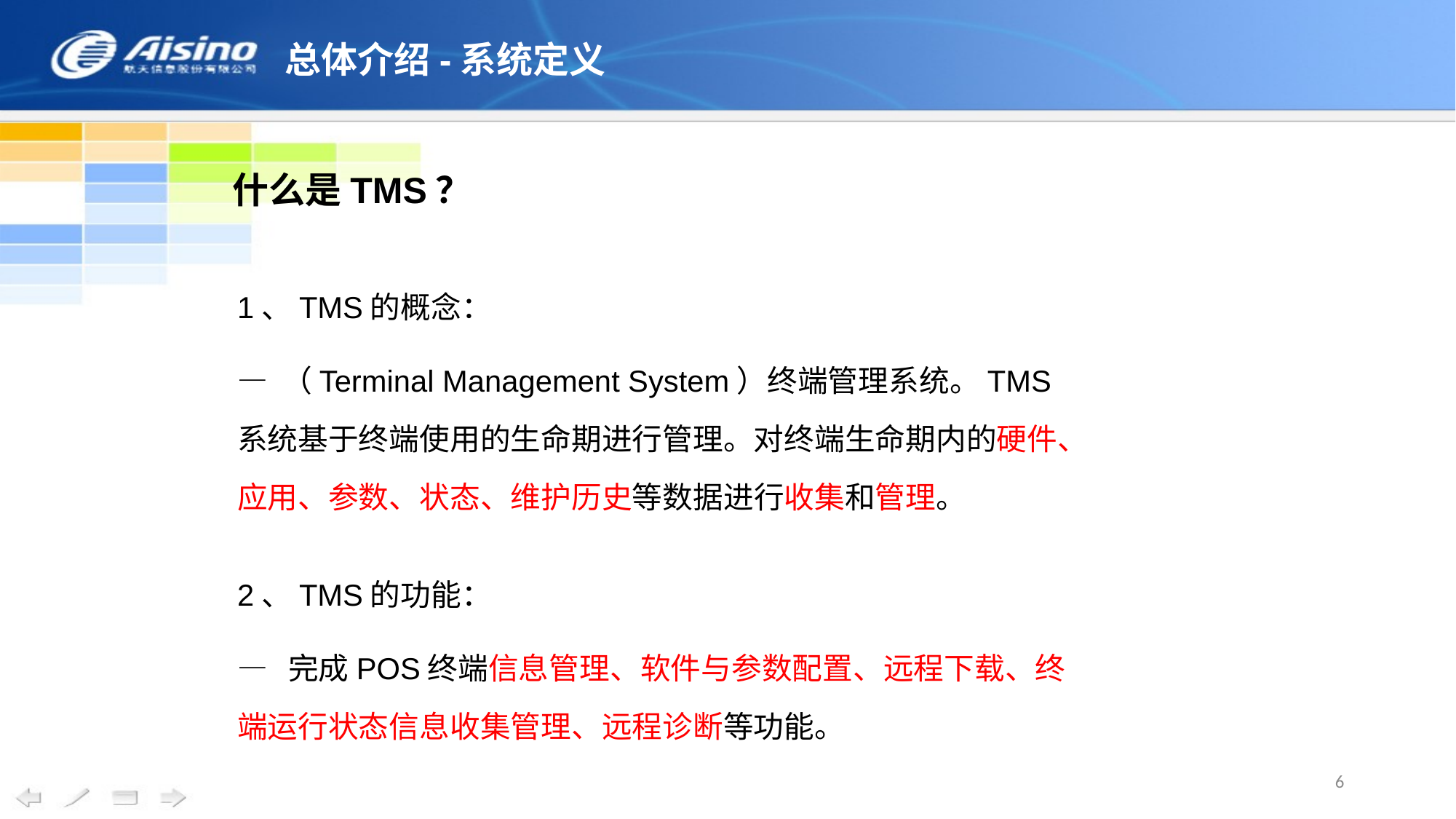

# 总体介绍-系统定义
什么是TMS？
1、TMS的概念：
— （Terminal Management System）终端管理系统。TMS系统基于终端使用的生命期进行管理。对终端生命期内的硬件、应用、参数、状态、维护历史等数据进行收集和管理。
2、TMS的功能：
—  完成POS终端信息管理、软件与参数配置、远程下载、终端运行状态信息收集管理、远程诊断等功能。
6